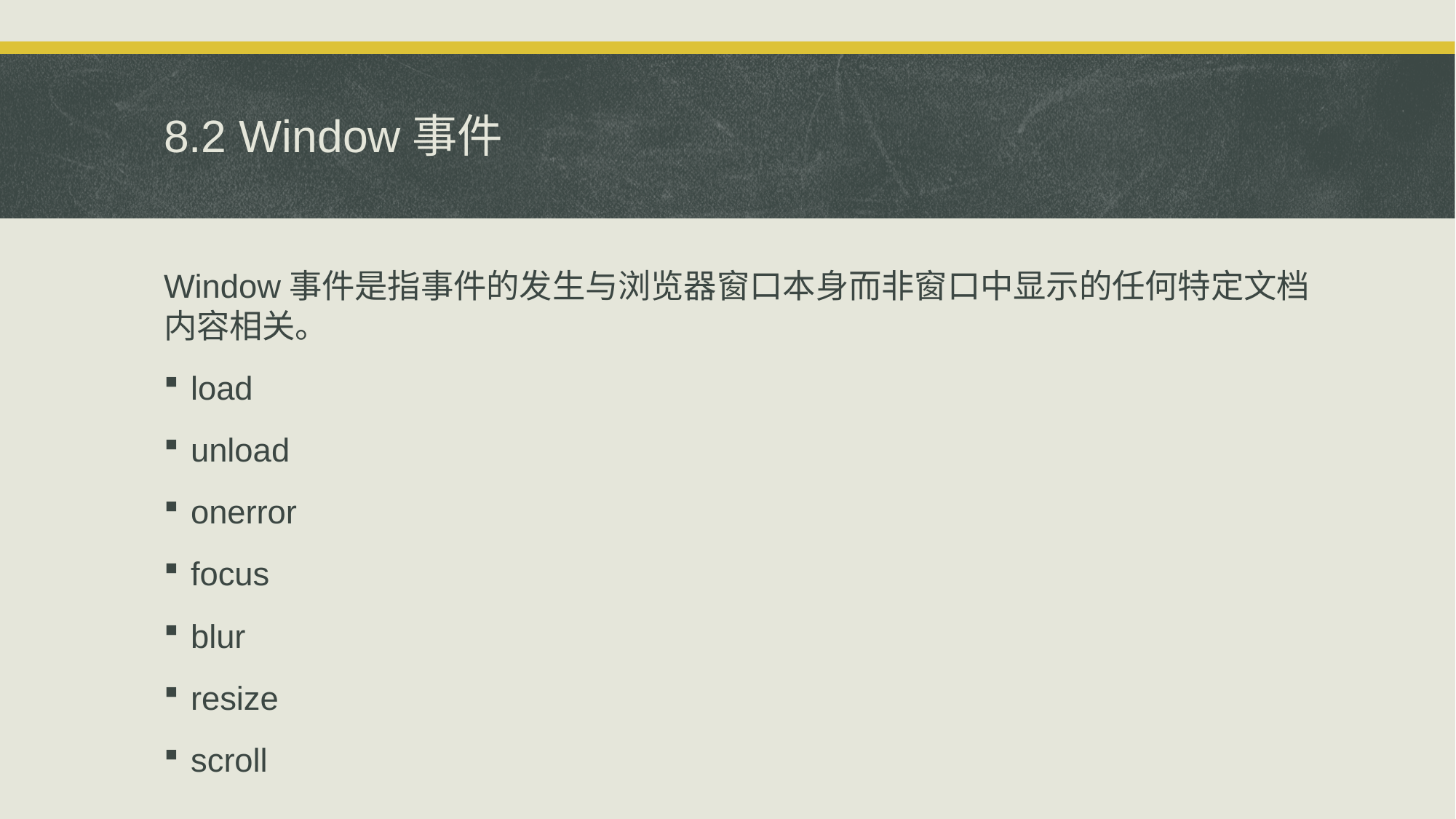

# 8.2 Window事件
Window事件是指事件的发生与浏览器窗口本身而非窗口中显示的任何特定文档内容相关。
load
unload
onerror
focus
blur
resize
scroll